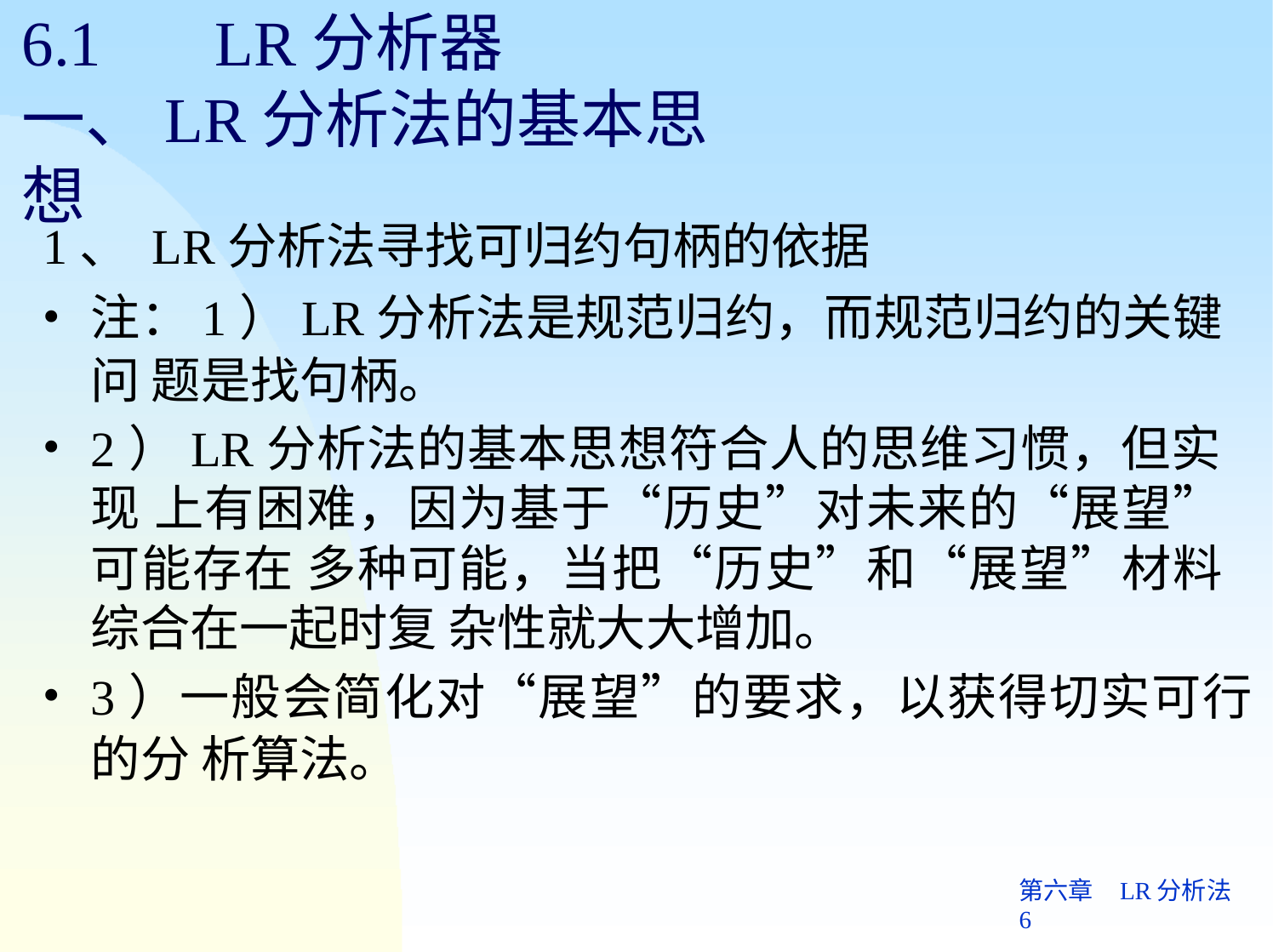

# 6.1	LR分析器
一、LR分析法的基本思想
1、 LR分析法寻找可归约句柄的依据
注：1）LR分析法是规范归约，而规范归约的关键问 题是找句柄。
2）LR分析法的基本思想符合人的思维习惯，但实现 上有困难，因为基于“历史”对未来的“展望”可能存在 多种可能，当把“历史”和“展望”材料综合在一起时复 杂性就大大增加。
3）一般会简化对“展望”的要求，以获得切实可行的分 析算法。
第六章	LR分析法 6